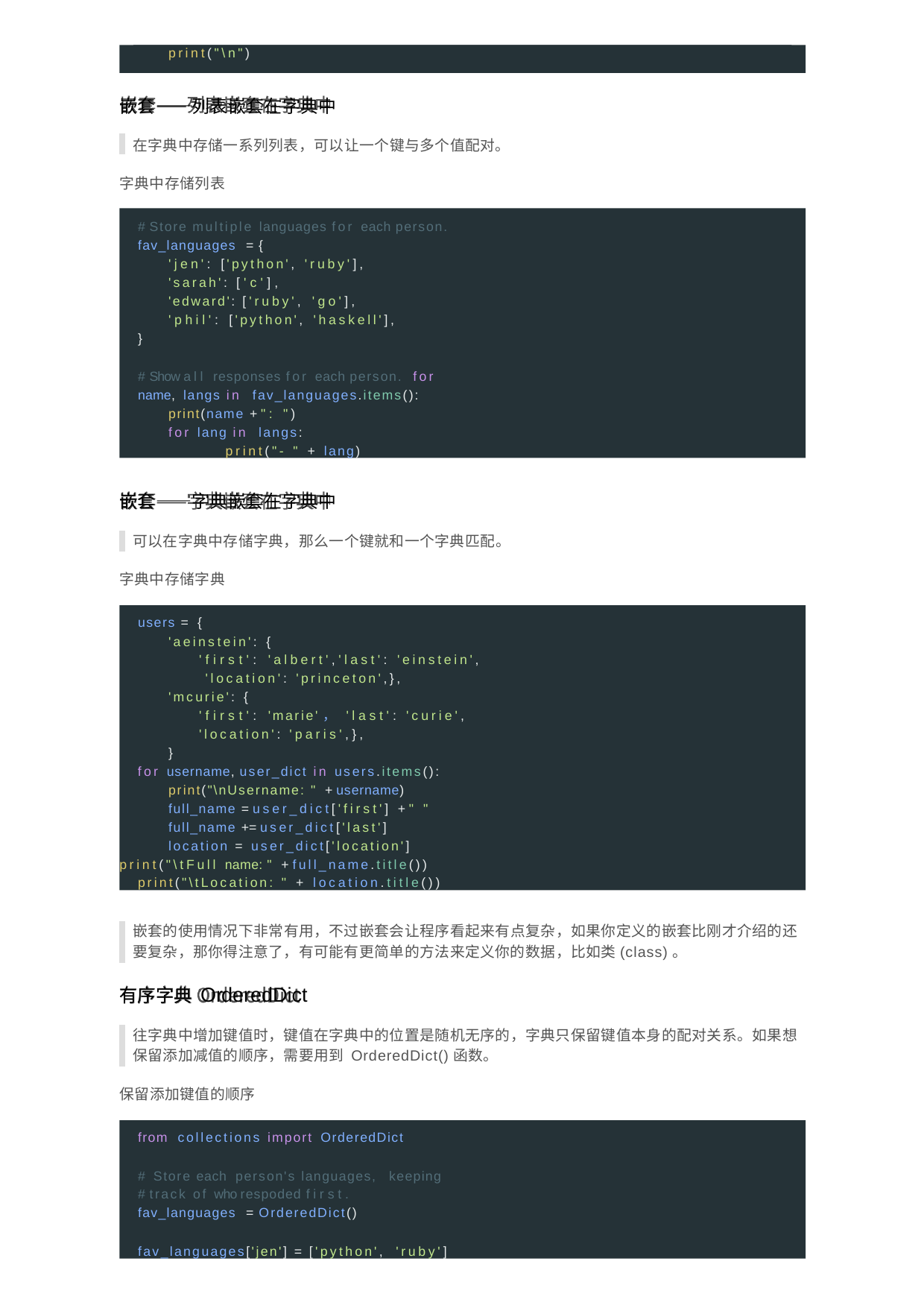

print("\n")

嵌套⸺列表嵌套在字典中

在字典中存储一系列列表，可以让一个键与多个值配对。

字典中存储列表

# Store multiple languages for each person.  fav_languages  = {
'jen': ['python', 'ruby'],
'sarah': ['c'],
'edward': ['ruby', 'go'],
'phil': ['python', 'haskell'],
}

# Show all responses for each person.  for name,  langs in fav_languages.items():
print(name + ": ")  for lang in langs:
print("- " +  lang)
嵌套⸺字典嵌套在字典中

可以在字典中存储字典，那么一个键就和一个字典匹配。

字典中存储字典

users =  {
'aeinstein': {
'first': 'albert','last': 'einstein',  'location': 'princeton',},
'mcurie': {
'first': 'marie'， 'last': 'curie',
'location': 'paris',},
}
for username, user_dict in users.items():  print("\nUsername: " + username)  full_name = user_dict['first'] + " "  full_name += user_dict['last']  location =  user_dict['location']
print("\tFull name: " + full_name.title())  print("\tLocation: " +  location.title())
嵌套的使用情况下非常有用，不过嵌套会让程序看起来有点复杂，如果你定义的嵌套比刚才介绍的还 要复杂，那你得注意了，有可能有更简单的方法来定义你的数据，比如类(class)。

有序字典OrderedDict
往字典中增加键值时，键值在字典中的位置是随机无序的，字典只保留键值本身的配对关系。如果想 保留添加减值的顺序，需要用到 OrderedDict()函数。

保留添加键值的顺序

from  collections import OrderedDict

#  Store each  person's languages,  keeping
# track of who respoded first.  fav_languages  = OrderedDict()

fav_languages['jen'] =  ['python', 'ruby']